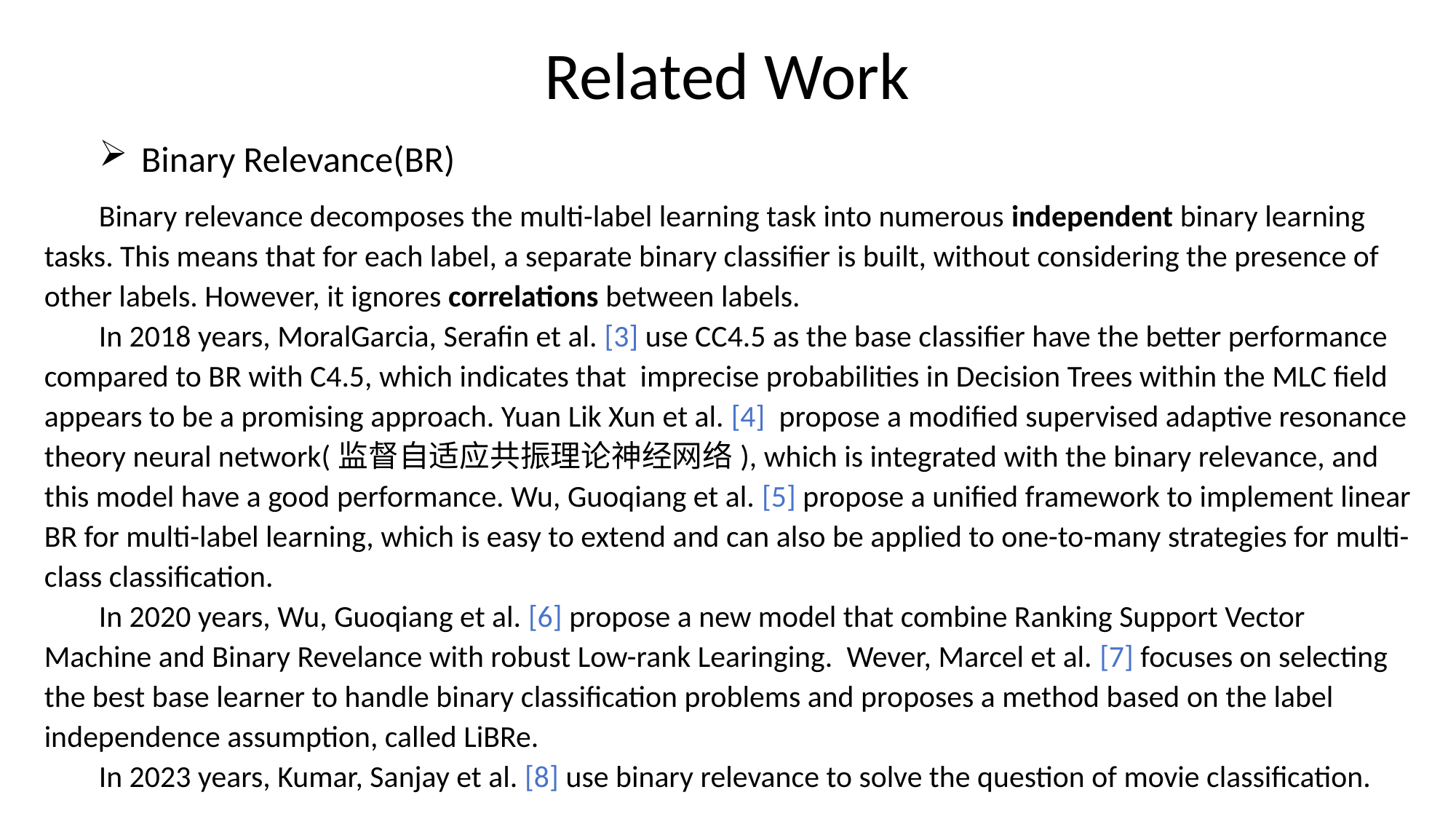

# Related Work
 Binary Relevance(BR)
Binary relevance decomposes the multi-label learning task into numerous independent binary learning tasks. This means that for each label, a separate binary classifier is built, without considering the presence of other labels. However, it ignores correlations between labels.
In 2018 years, MoralGarcia, Serafin et al. [3] use CC4.5 as the base classifier have the better performance compared to BR with C4.5, which indicates that  imprecise probabilities in Decision Trees within the MLC field appears to be a promising approach. Yuan Lik Xun et al. [4]  propose a modified supervised adaptive resonance theory neural network(监督自适应共振理论神经网络), which is integrated with the binary relevance, and this model have a good performance. Wu, Guoqiang et al. [5] propose a unified framework to implement linear BR for multi-label learning, which is easy to extend and can also be applied to one-to-many strategies for multi-class classification.
In 2020 years, Wu, Guoqiang et al. [6] propose a new model that combine Ranking Support Vector Machine and Binary Revelance with robust Low-rank Learinging.  Wever, Marcel et al. [7] focuses on selecting the best base learner to handle binary classification problems and proposes a method based on the label independence assumption, called LiBRe.
In 2023 years, Kumar, Sanjay et al. [8] use binary relevance to solve the question of movie classification.